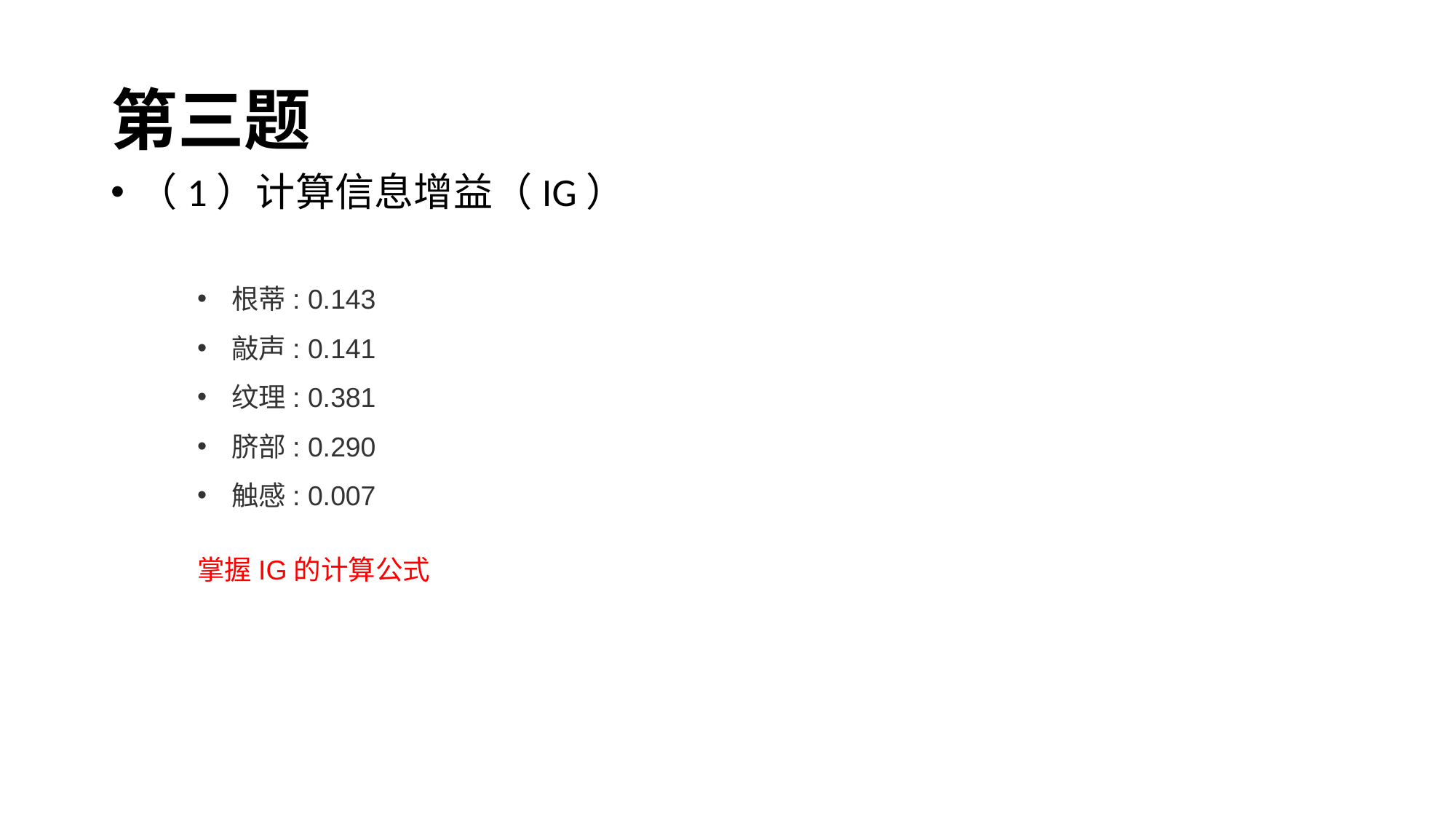

# 第三题
（1）计算信息增益（IG）

根蒂: 0.143
敲声: 0.141
纹理: 0.381
脐部: 0.290
触感: 0.007
掌握IG的计算公式